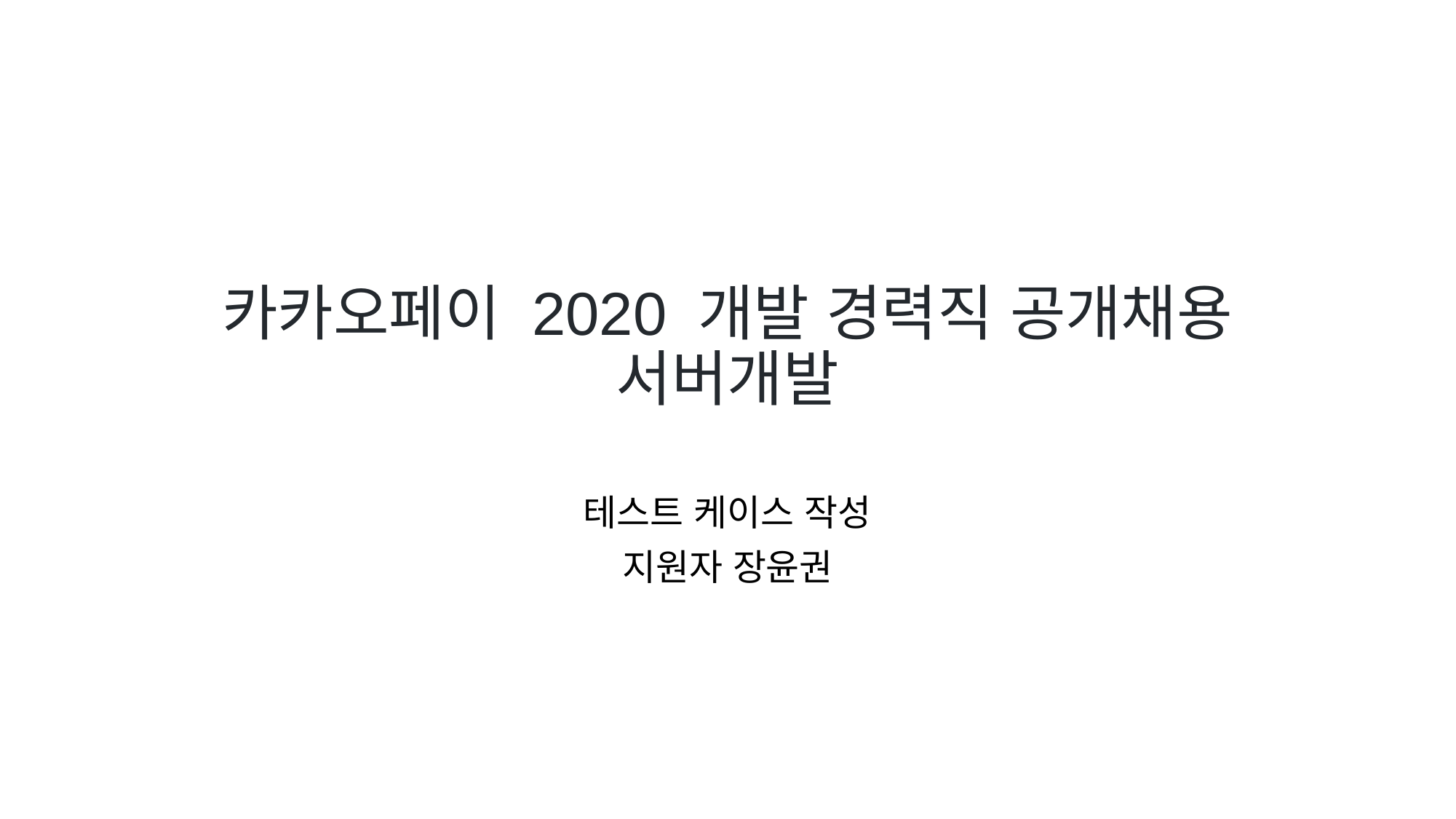

# 카카오페이 2020 개발 경력직 공개채용 서버개발

테스트 케이스 작성
지원자 장윤권